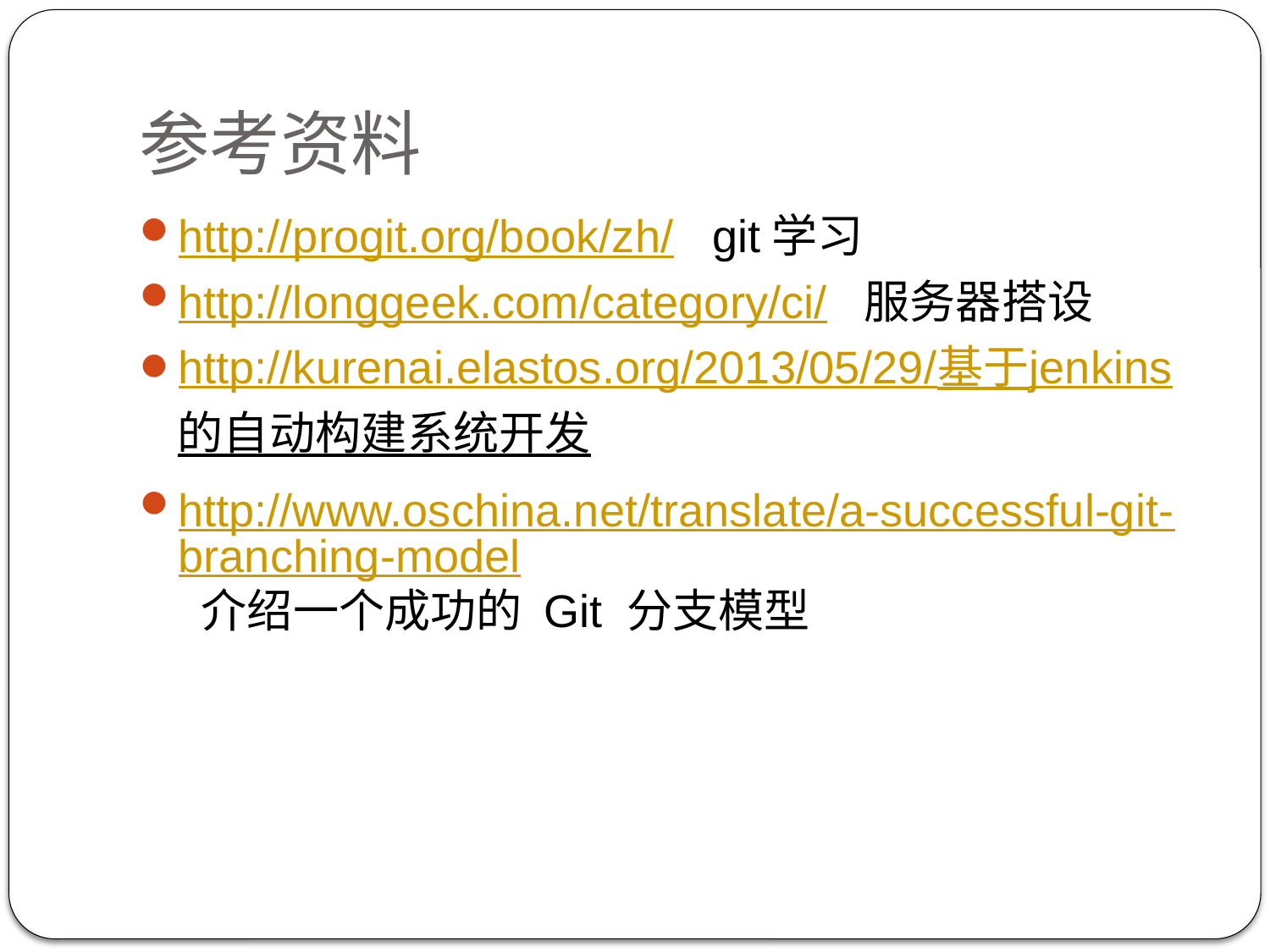

# 参考资料
http://progit.org/book/zh/   git学习
http://longgeek.com/category/ci/  服务器搭设
http://kurenai.elastos.org/2013/05/29/基于jenkins的自动构建系统开发
http://www.oschina.net/translate/a-successful-git-branching-model 介绍一个成功的 Git 分支模型